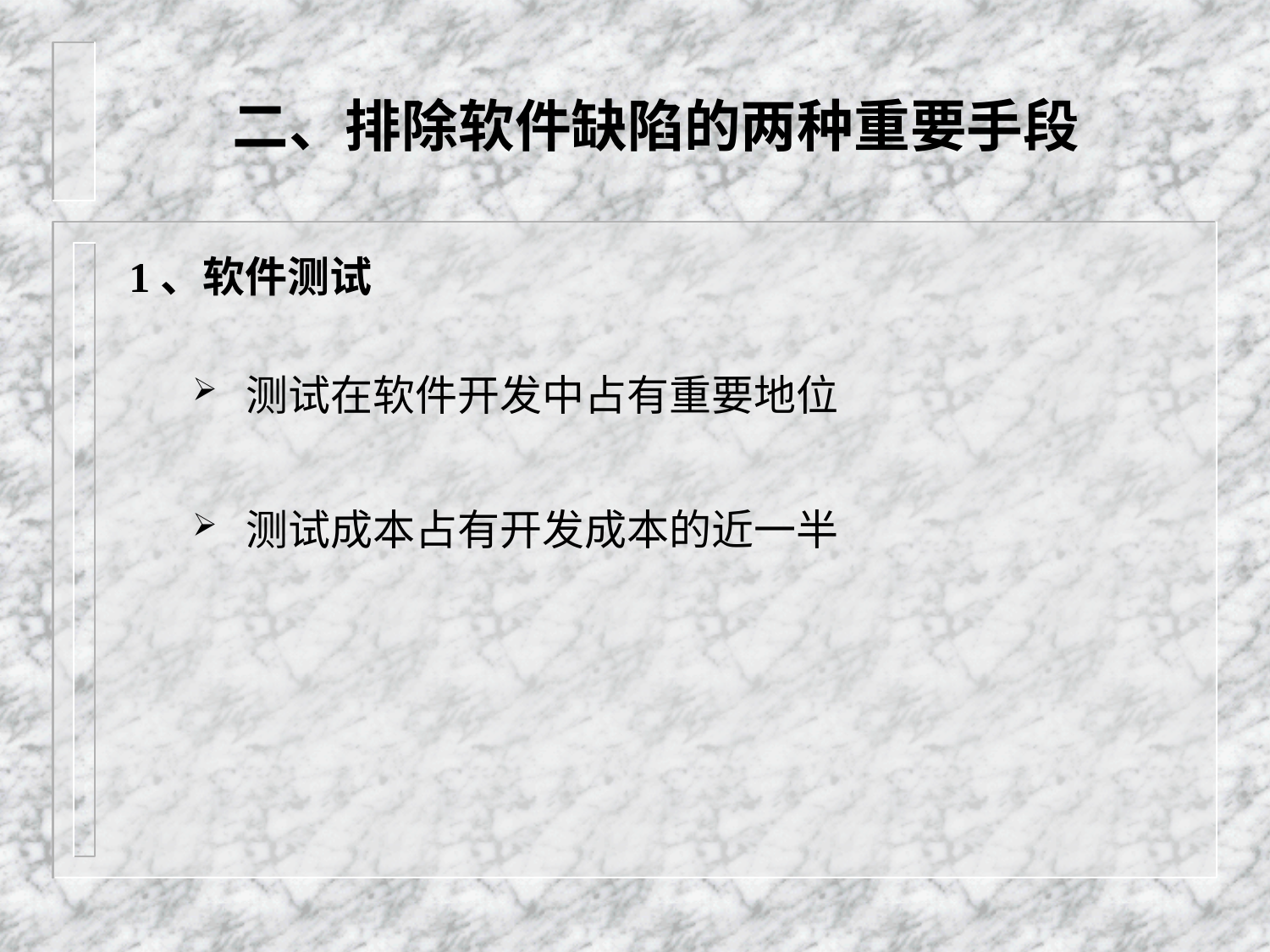

# 二、排除软件缺陷的两种重要手段
1、软件测试

测试在软件开发中占有重要地位

测试成本占有开发成本的近一半